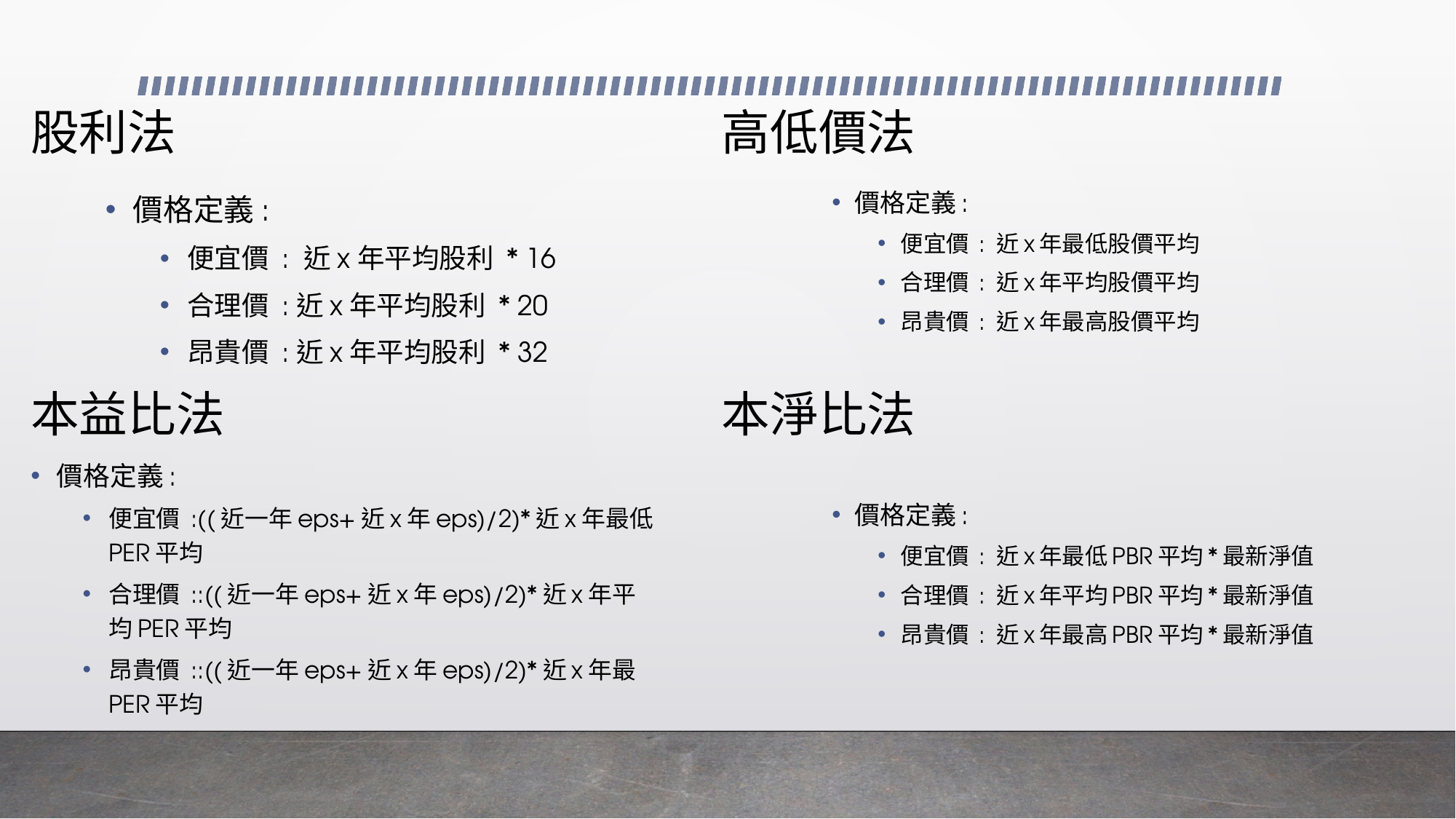

# 股利法
高低價法
價格定義:
便宜價 : 近x年最低股價平均
合理價 : 近x年平均股價平均
昂貴價 : 近x年最高股價平均
價格定義:
便宜價 : 近x年平均股利 * 16
合理價 :近x年平均股利 * 20
昂貴價 :近x年平均股利 * 32
本益比法
本淨比法
價格定義:
便宜價 :((近一年eps+近x年eps)/2)*近x年最低PER平均
合理價 ::((近一年eps+近x年eps)/2)*近x年平均PER平均
昂貴價 ::((近一年eps+近x年eps)/2)*近x年最PER平均
價格定義:
便宜價 : 近x年最低PBR平均*最新淨值
合理價 : 近x年平均PBR平均*最新淨值
昂貴價 : 近x年最高PBR平均*最新淨值